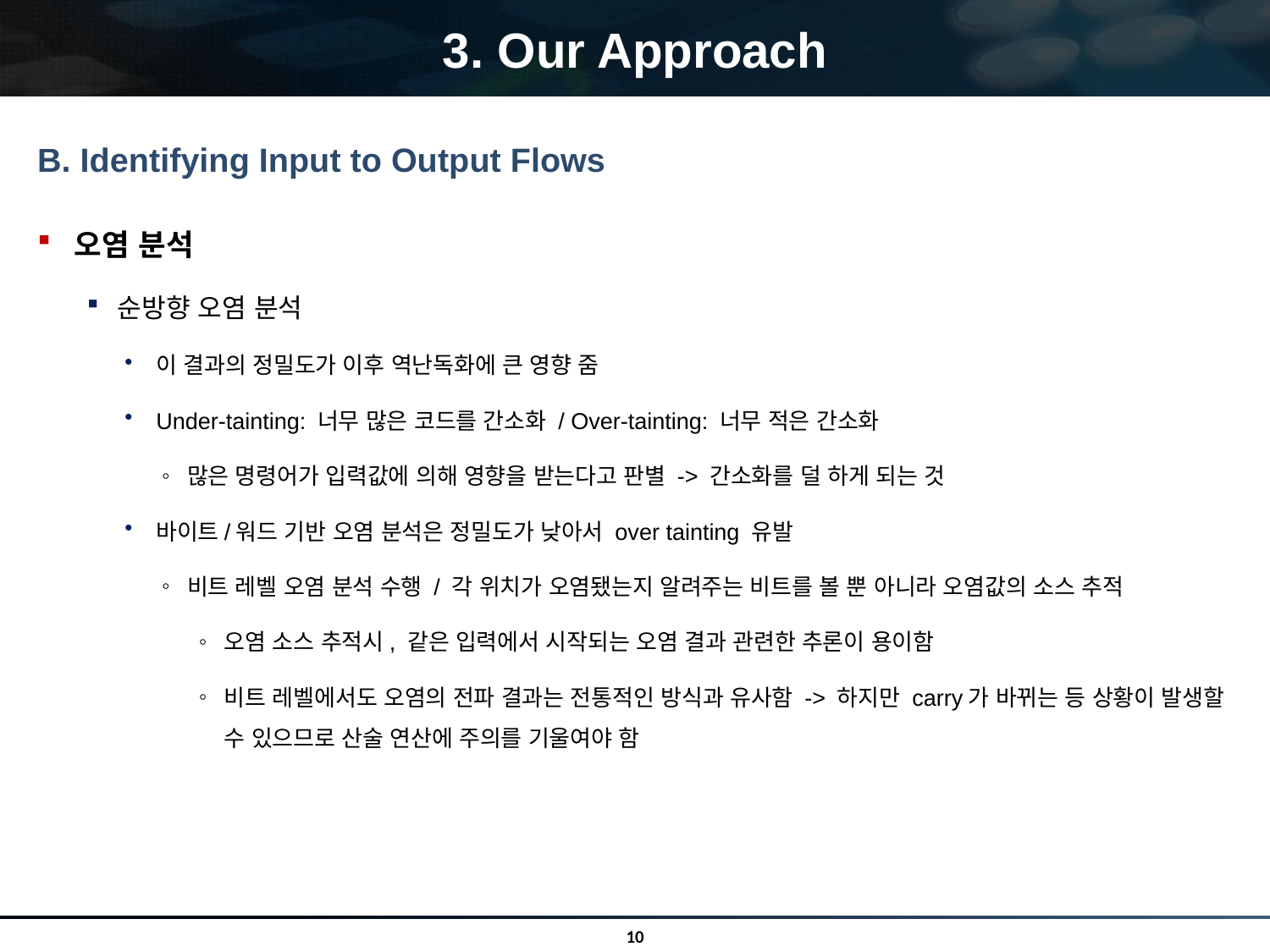

# 3. Our Approach
B. Identifying Input to Output Flows
오염 분석
순방향 오염 분석
이 결과의 정밀도가 이후 역난독화에 큰 영향 줌
Under-tainting: 너무 많은 코드를 간소화 / Over-tainting: 너무 적은 간소화
많은 명령어가 입력값에 의해 영향을 받는다고 판별 -> 간소화를 덜 하게 되는 것
바이트/워드 기반 오염 분석은 정밀도가 낮아서 over tainting 유발
비트 레벨 오염 분석 수행 / 각 위치가 오염됐는지 알려주는 비트를 볼 뿐 아니라 오염값의 소스 추적
오염 소스 추적시, 같은 입력에서 시작되는 오염 결과 관련한 추론이 용이함
비트 레벨에서도 오염의 전파 결과는 전통적인 방식과 유사함 -> 하지만 carry가 바뀌는 등 상황이 발생할 수 있으므로 산술 연산에 주의를 기울여야 함